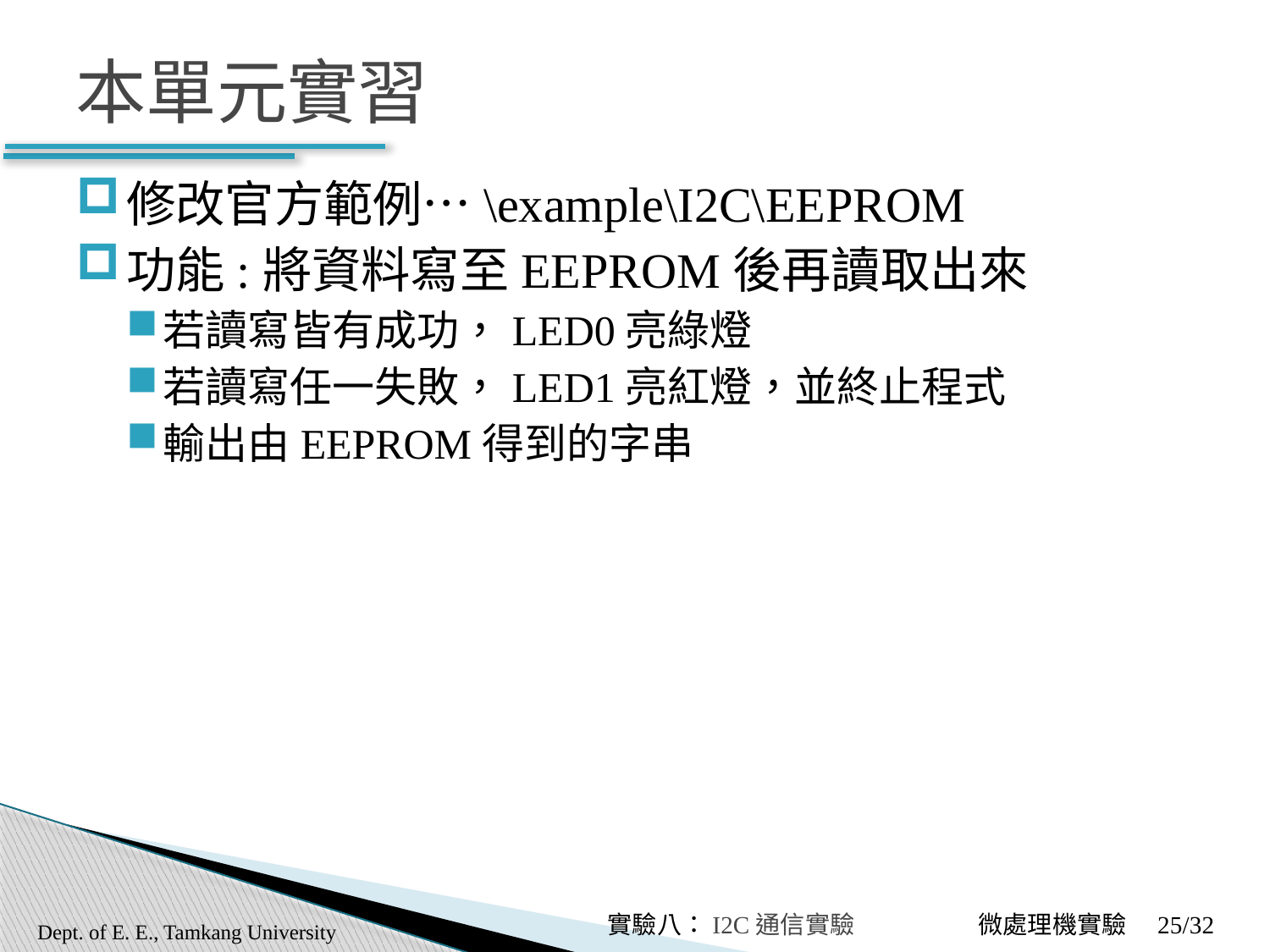

# 本單元實習
修改官方範例…\example\I2C\EEPROM
功能:將資料寫至EEPROM後再讀取出來
若讀寫皆有成功，LED0亮綠燈
若讀寫任一失敗，LED1亮紅燈，並終止程式
輸出由EEPROM得到的字串